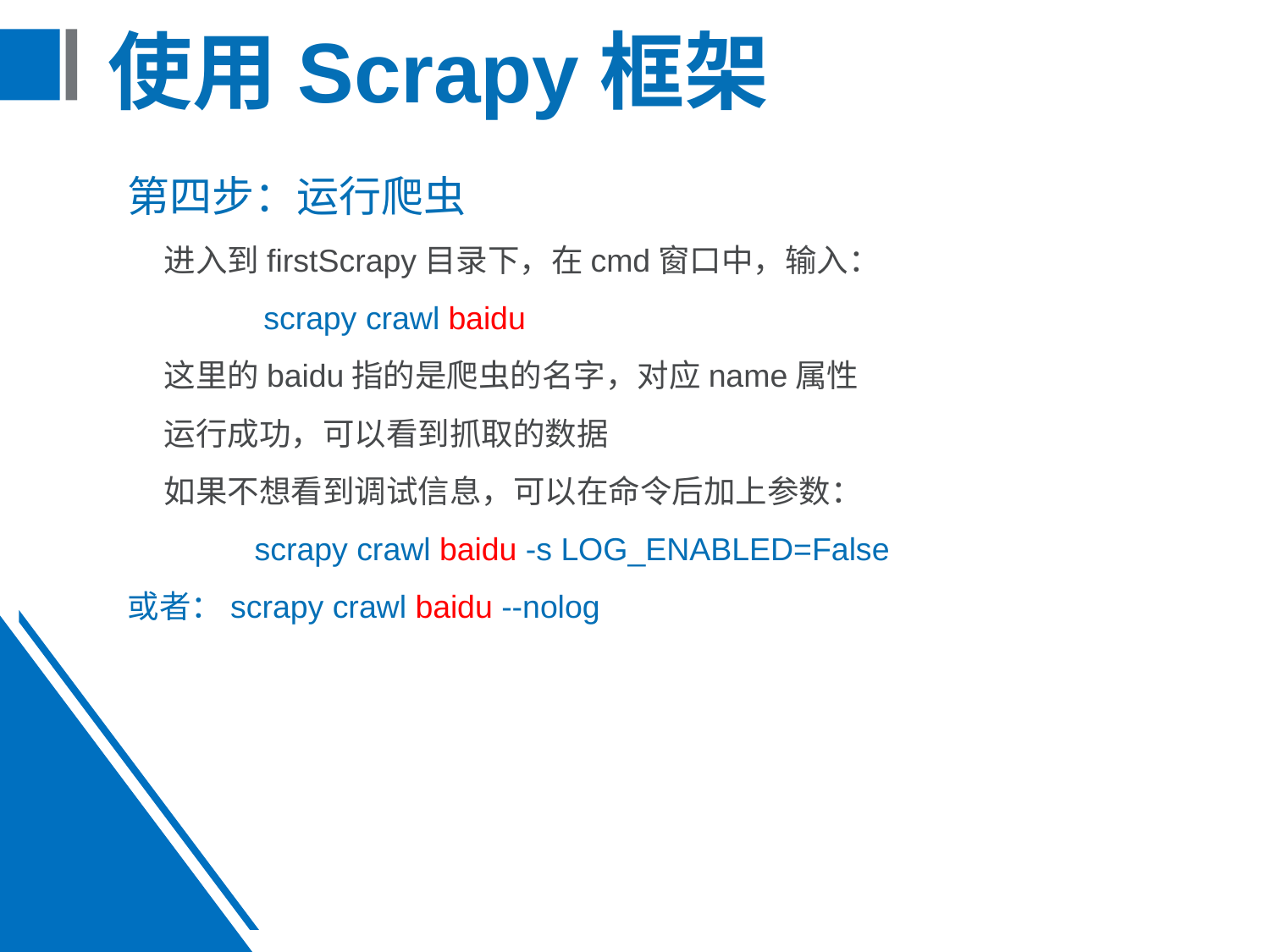

# 使用Scrapy框架
第四步：运行爬虫
    进入到firstScrapy目录下，在cmd窗口中，输入：
	 scrapy crawl baidu
    这里的baidu指的是爬虫的名字，对应name属性
    运行成功，可以看到抓取的数据
    如果不想看到调试信息，可以在命令后加上参数：
	scrapy crawl baidu -s LOG_ENABLED=False
或者：scrapy crawl baidu --nolog

13